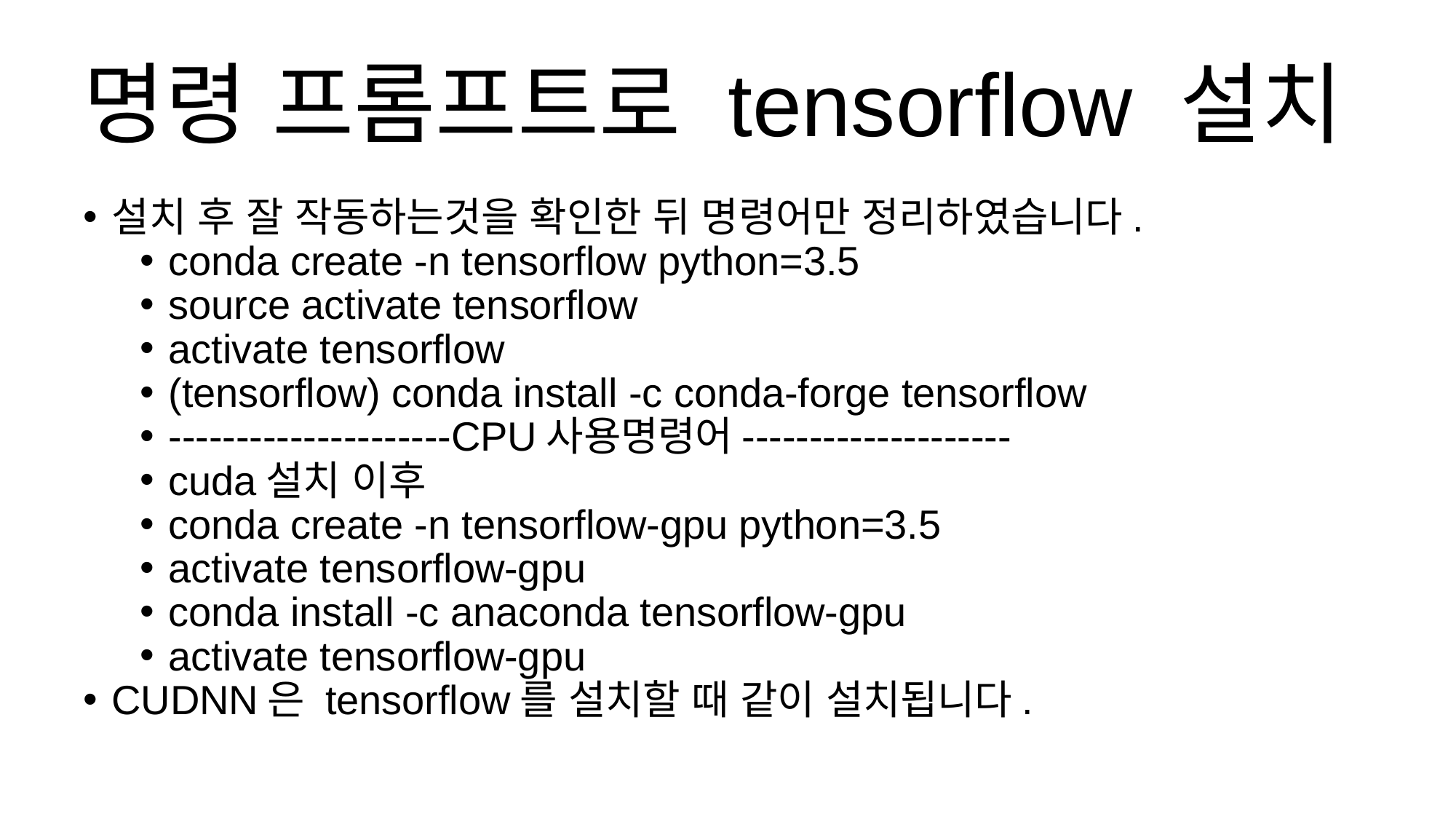

# 명령 프롬프트로 tensorflow 설치
설치 후 잘 작동하는것을 확인한 뒤 명령어만 정리하였습니다.
conda create -n tensorflow python=3.5
source activate tensorflow
activate tensorflow
(tensorflow) conda install -c conda-forge tensorflow
---------------------CPU사용명령어--------------------
cuda설치 이후
conda create -n tensorflow-gpu python=3.5
activate tensorflow-gpu
conda install -c anaconda tensorflow-gpu
activate tensorflow-gpu
CUDNN은 tensorflow를 설치할 때 같이 설치됩니다.